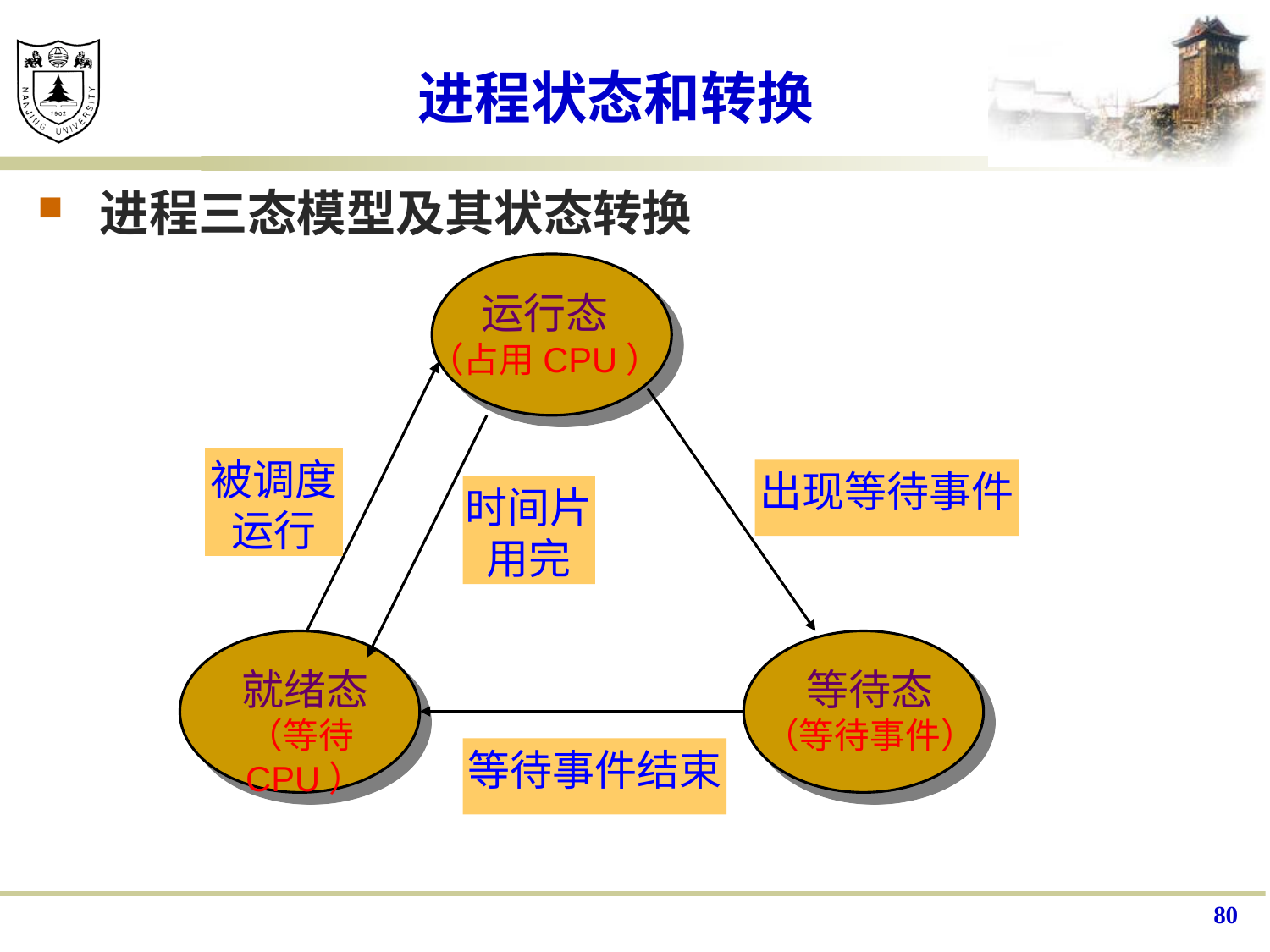

# 进程状态和转换
进程三态模型及其状态转换

运行态
（占用CPU）

被调度运行
出现等待事件
时间片用完

就绪态
（等待CPU）

等待态
（等待事件）

等待事件结束
80